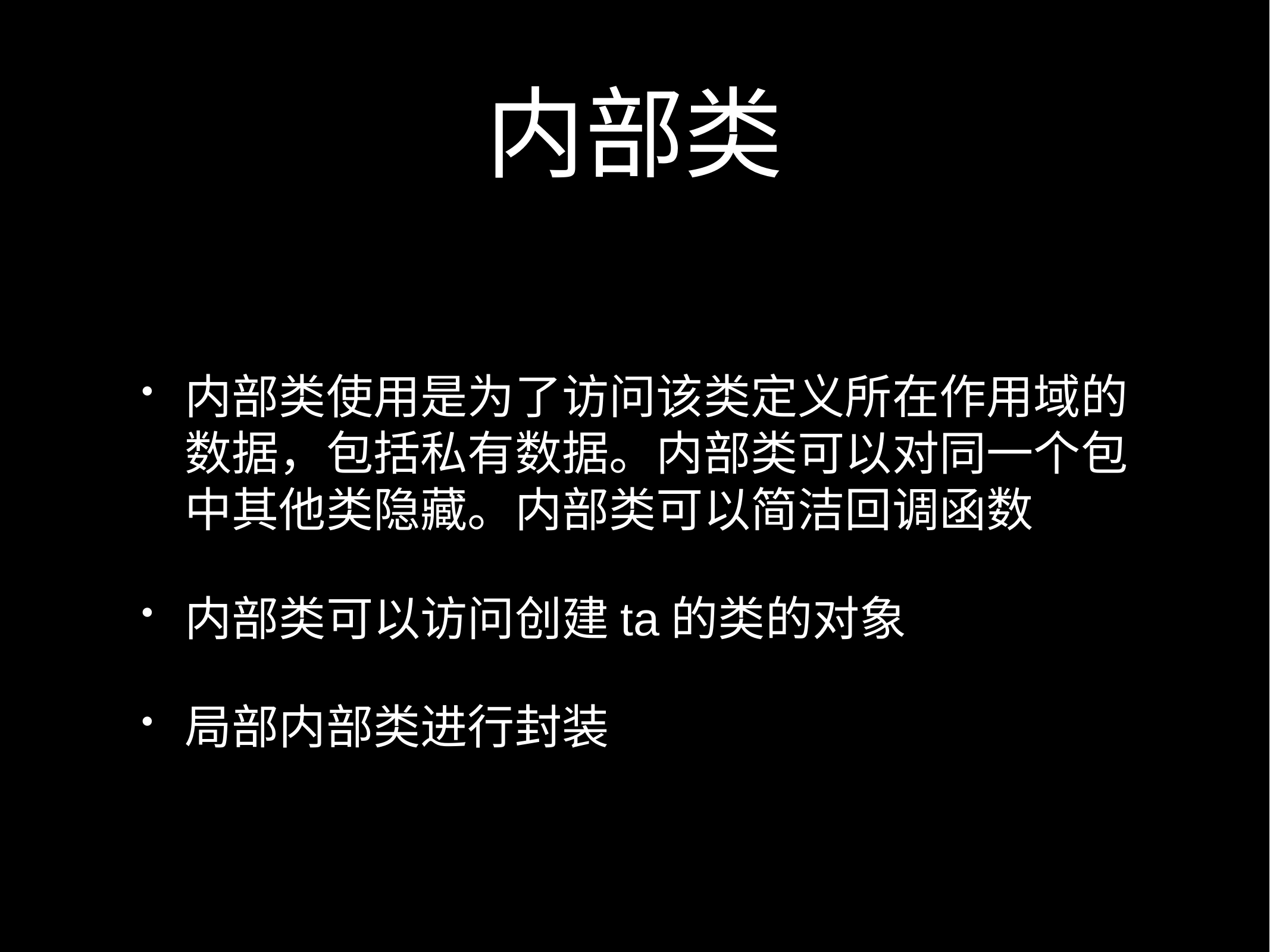

# 内部类
内部类使用是为了访问该类定义所在作用域的数据，包括私有数据。内部类可以对同一个包中其他类隐藏。内部类可以简洁回调函数
内部类可以访问创建ta的类的对象
局部内部类进行封装